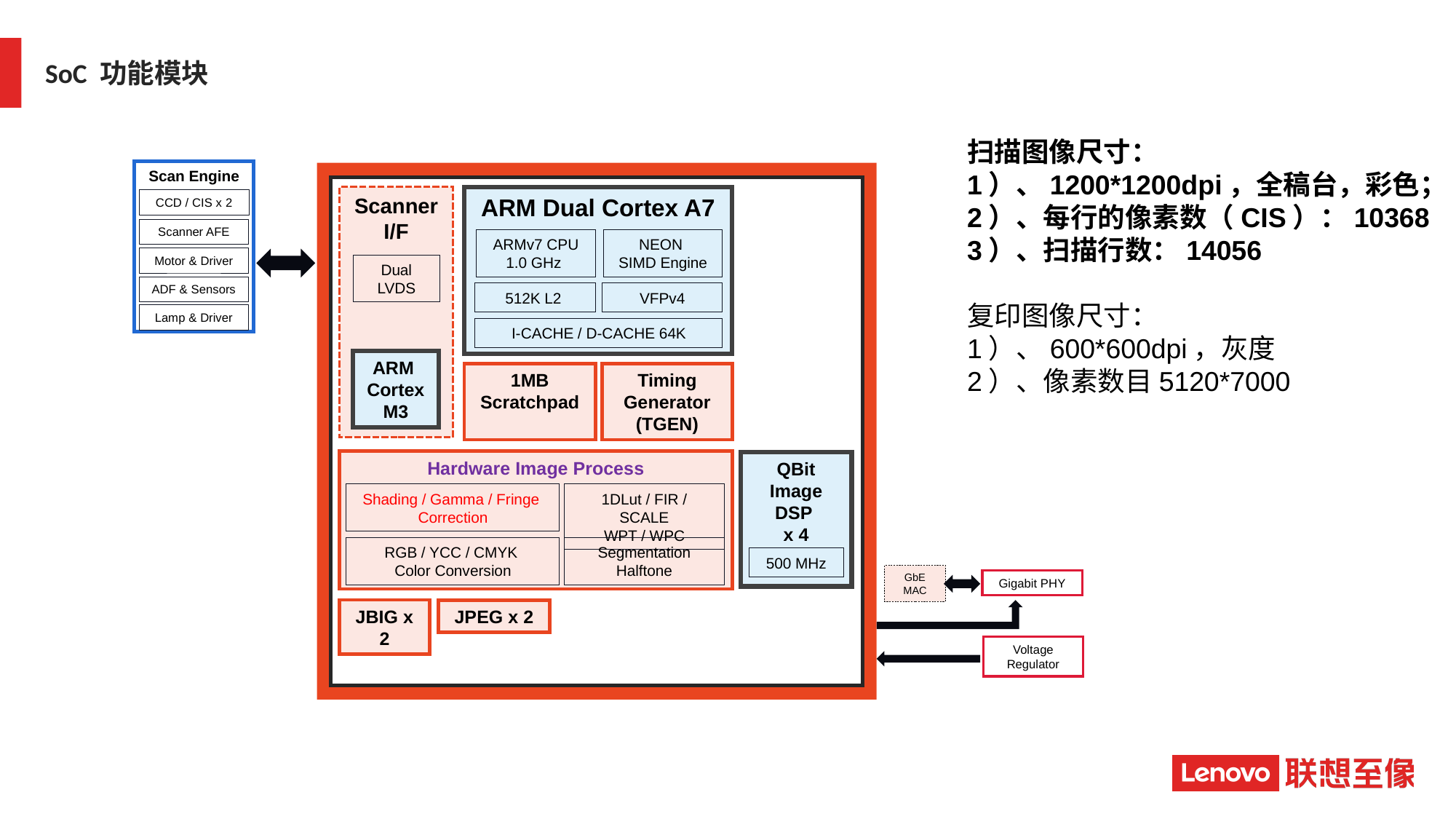

# SoC 功能模块
扫描图像尺寸：
1）、1200*1200dpi，全稿台，彩色；
2）、每行的像素数（CIS）：10368
3）、扫描行数：14056

复印图像尺寸：
1）、600*600dpi，灰度
2）、像素数目5120*7000
Scan Engine

Scanner I/F

ARM Dual Cortex A7

CCD / CIS x 2
Scanner AFE
ARMv7 CPU
1.0 GHz
NEON
SIMD Engine
Motor & Driver

Dual LVDS
ADF & Sensors
512K L2
VFPv4
Lamp & Driver
I-CACHE / D-CACHE 64K
ARM
Cortex
M3
1MB
Scratchpad

Timing Generator (TGEN)
Hardware Image Process

QBit
Image DSP
x 4

Shading / Gamma / Fringe
Correction
1DLut / FIR / SCALE
WPT / WPC
RGB / YCC / CMYK
Color Conversion
Segmentation Halftone
500 MHz
GbE
MAC
Gigabit PHY

JBIG x 2
JPEG x 2

Voltage
Regulator